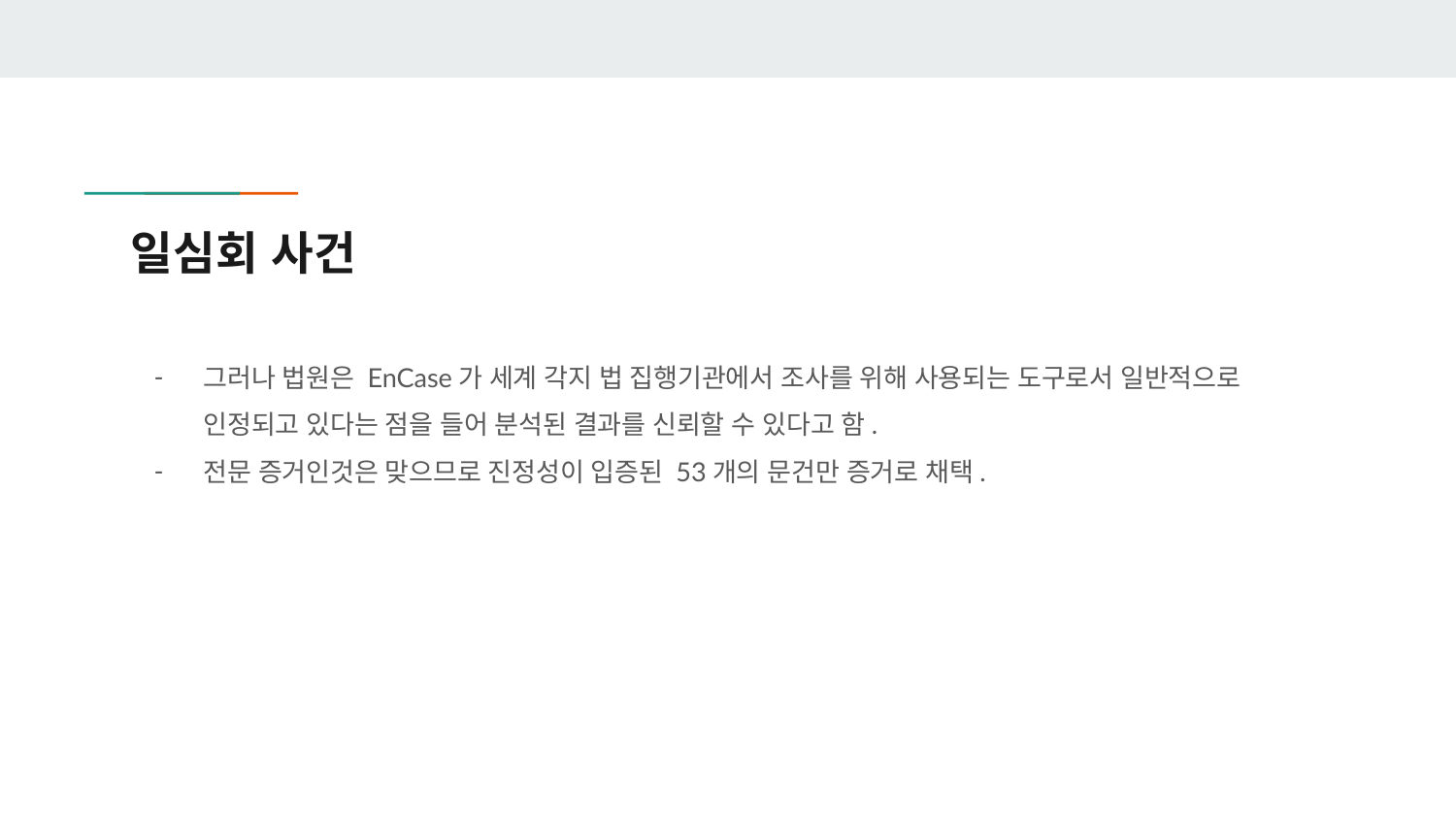

# 일심회 사건
그러나 법원은 EnCase가 세계 각지 법 집행기관에서 조사를 위해 사용되는 도구로서 일반적으로 인정되고 있다는 점을 들어 분석된 결과를 신뢰할 수 있다고 함.
전문 증거인것은 맞으므로 진정성이 입증된 53개의 문건만 증거로 채택.